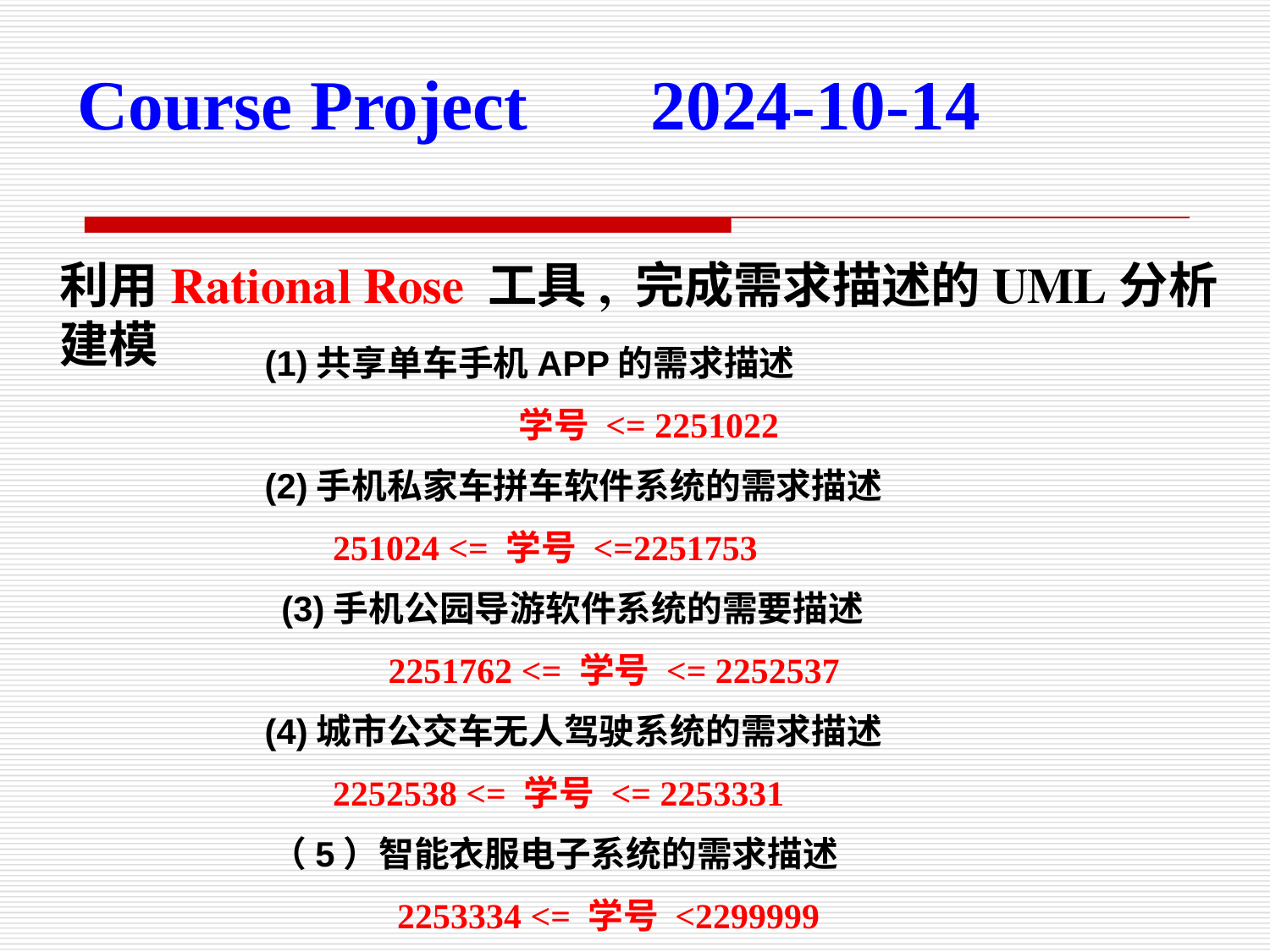

Course Project       2024-10-14
利用Rational Rose 工具, 完成需求描述的UML分析建模
 (1)共享单车手机APP的需求描述
 		           学号 <= 2251022
 (2)手机私家车拼车软件系统的需求描述
        251024 <= 学号 <=2251753
   (3)手机公园导游软件系统的需要描述
               2251762 <= 学号 <= 2252537
 (4)城市公交车无人驾驶系统的需求描述
        2252538 <= 学号 <= 2253331
 （5）智能衣服电子系统的需求描述
                2253334 <= 学号 <2299999